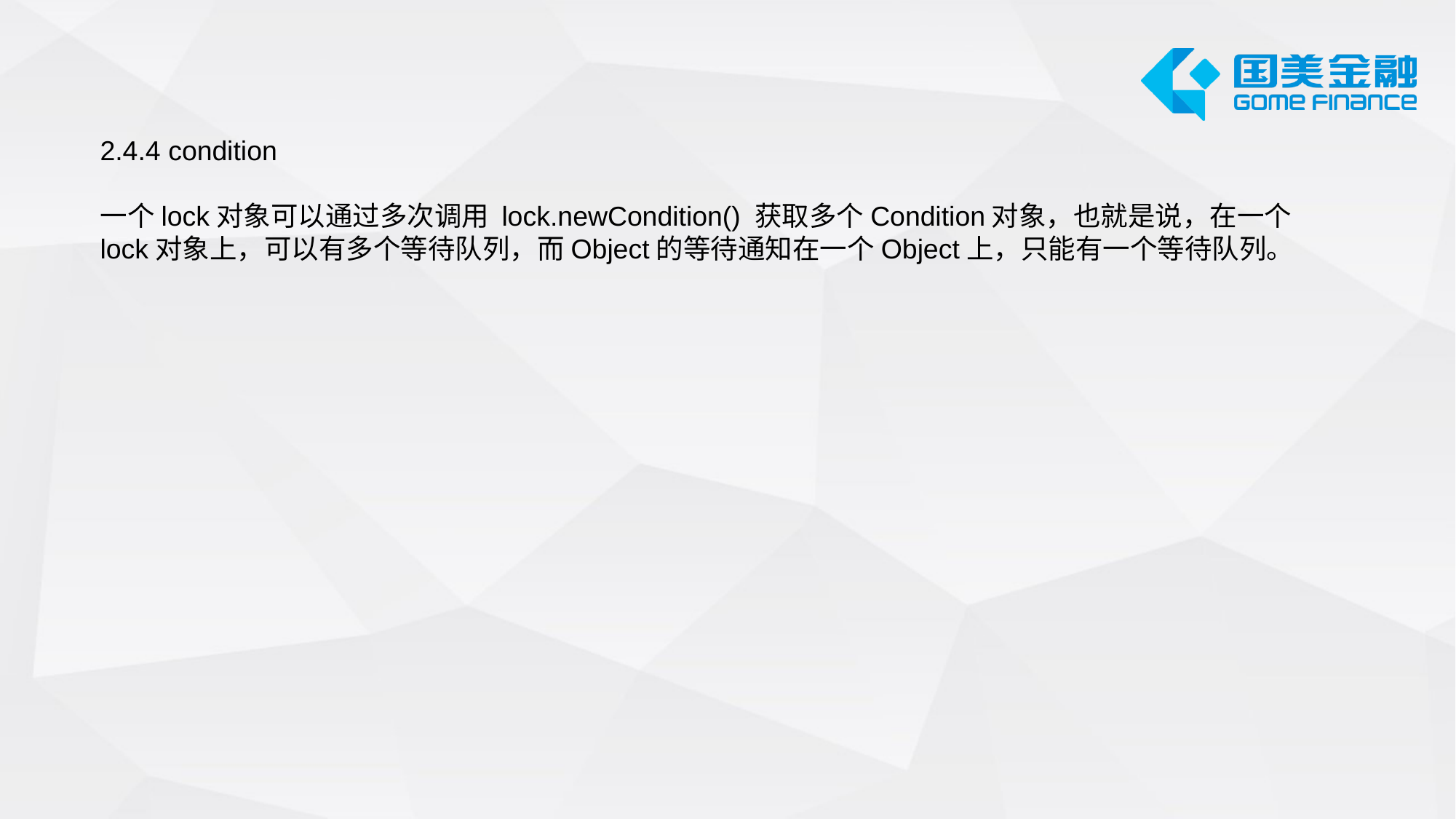

2.4.4 condition

一个lock对象可以通过多次调用 lock.newCondition() 获取多个Condition对象，也就是说，在一个lock对象上，可以有多个等待队列，而Object的等待通知在一个Object上，只能有一个等待队列。